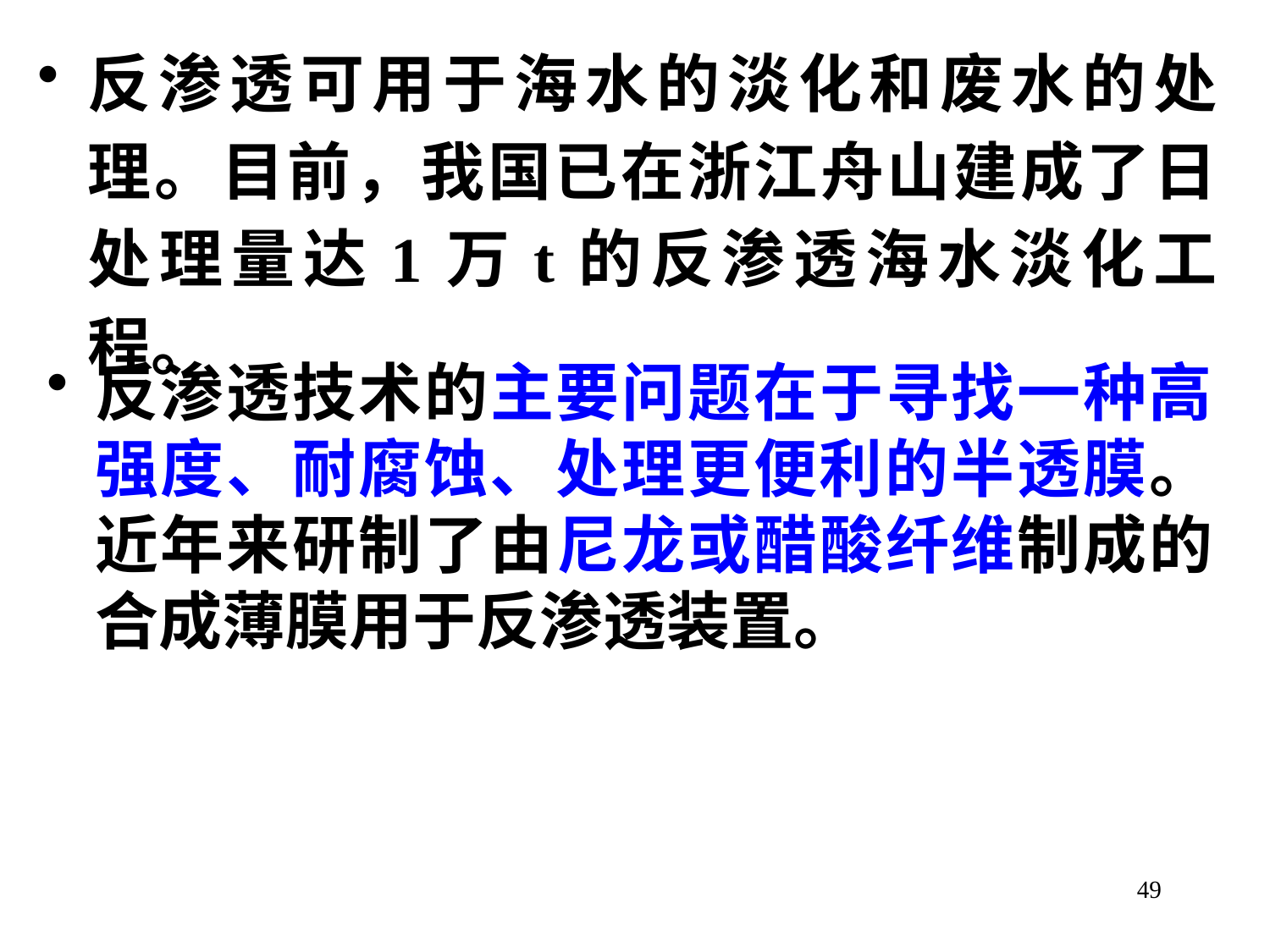

反渗透可用于海水的淡化和废水的处理。目前，我国已在浙江舟山建成了日处理量达1万t的反渗透海水淡化工程。
反渗透技术的主要问题在于寻找一种高强度、耐腐蚀、处理更便利的半透膜。近年来研制了由尼龙或醋酸纤维制成的合成薄膜用于反渗透装置。
49